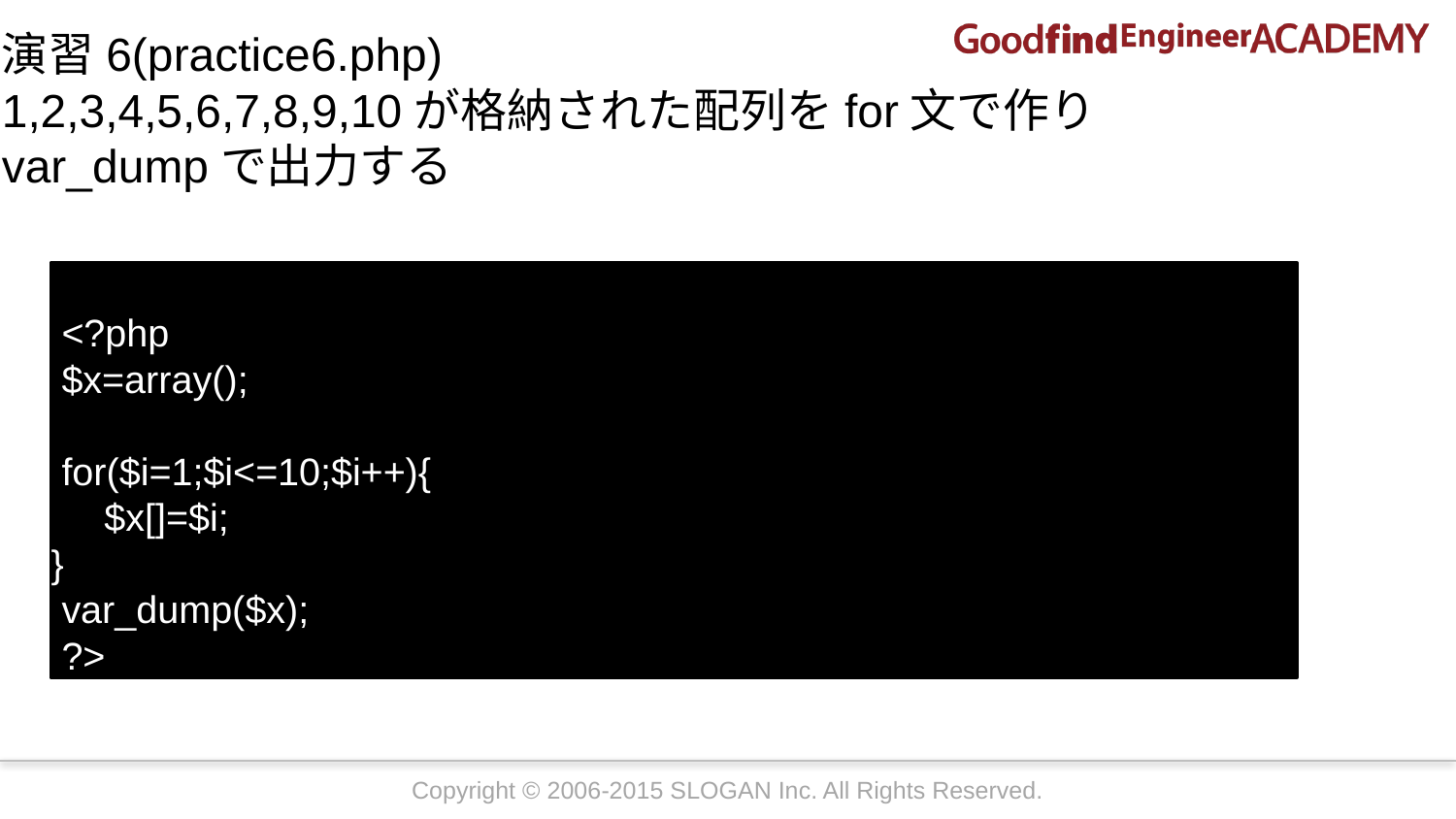

演習6(practice6.php)
1,2,3,4,5,6,7,8,9,10が格納された配列をfor文で作り
var_dumpで出力する

 <?php
 $x=array();

 for($i=1;$i<=10;$i++){
     $x[]=$i;
}
 var_dump($x);
 ?>